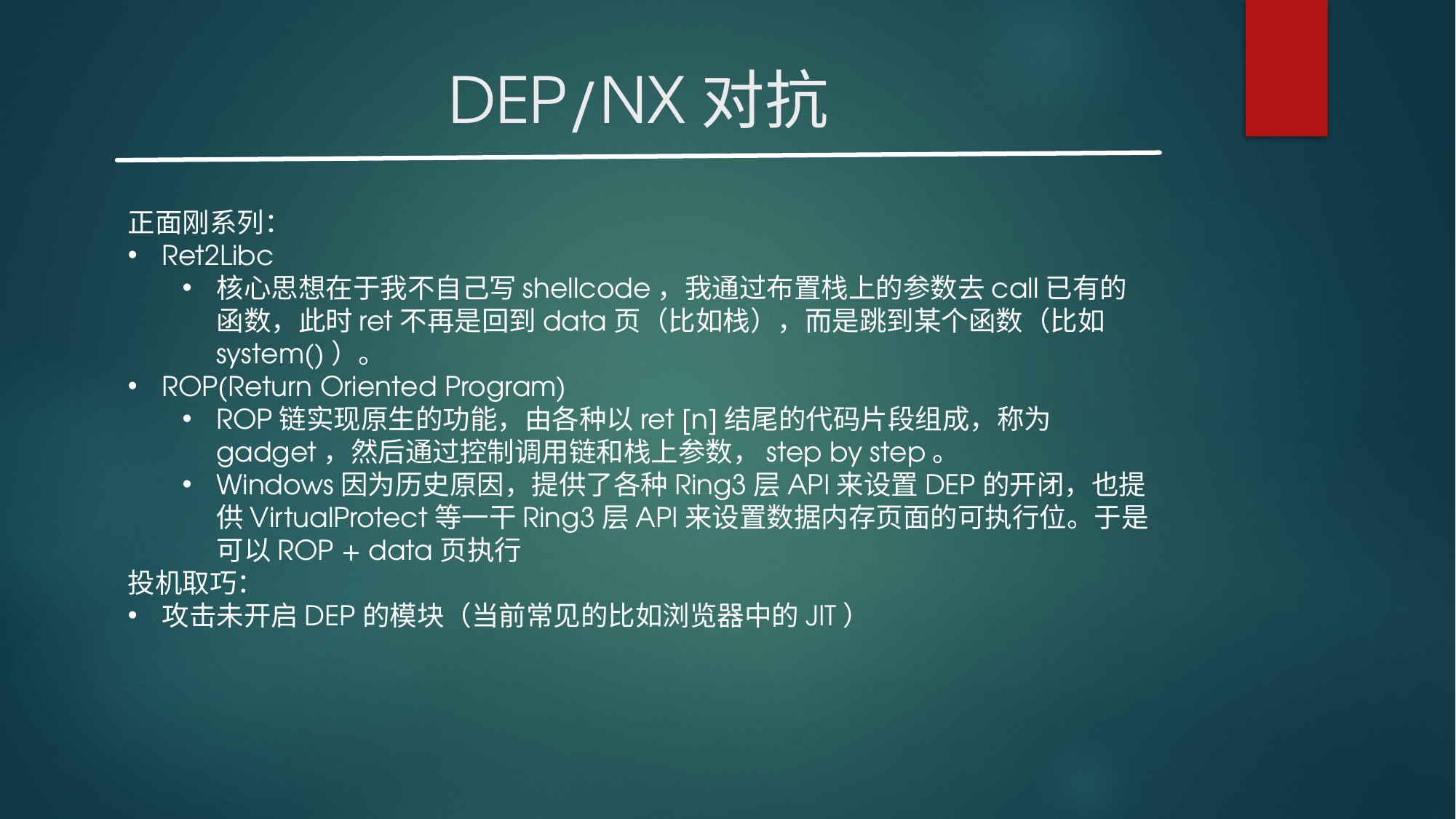

# DEP/NX对抗
正面刚系列：
Ret2Libc
核心思想在于我不自己写shellcode，我通过布置栈上的参数去call已有的函数，此时ret不再是回到data页（比如栈），而是跳到某个函数（比如system()）。
ROP(Return Oriented Program)
ROP链实现原生的功能，由各种以ret [n]结尾的代码片段组成，称为gadget，然后通过控制调用链和栈上参数，step by step。
Windows因为历史原因，提供了各种Ring3层API来设置DEP的开闭，也提供VirtualProtect等一干Ring3层API来设置数据内存页面的可执行位。于是可以ROP + data页执行
投机取巧：
攻击未开启DEP的模块（当前常见的比如浏览器中的JIT）